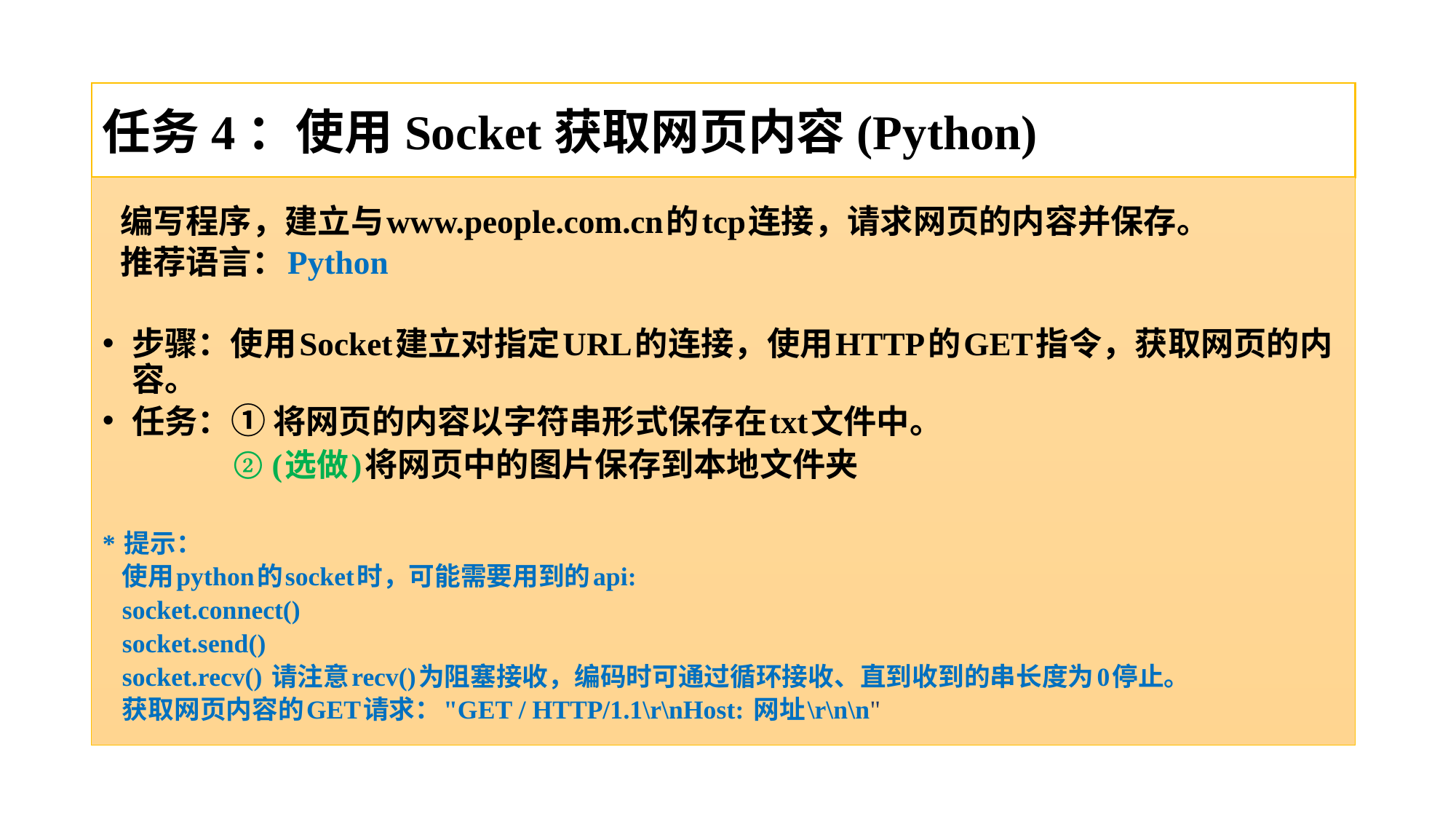

# 任务4：使用Socket获取网页内容(Python)

  编写程序，建立与www.people.com.cn的tcp连接，请求网页的内容并保存。
  推荐语言：Python

步骤：使用Socket建立对指定URL的连接，使用HTTP的GET指令，获取网页的内容。
任务：① 将网页的内容以字符串形式保存在txt文件中。
               ② (选做)将网页中的图片保存到本地文件夹

* 提示：
   使用python的socket时，可能需要用到的api:
   socket.connect()
   socket.send()
   socket.recv() 请注意recv()为阻塞接收，编码时可通过循环接收、直到收到的串长度为0停止。
   获取网页内容的GET请求："GET / HTTP/1.1\r\nHost: 网址\r\n\n"